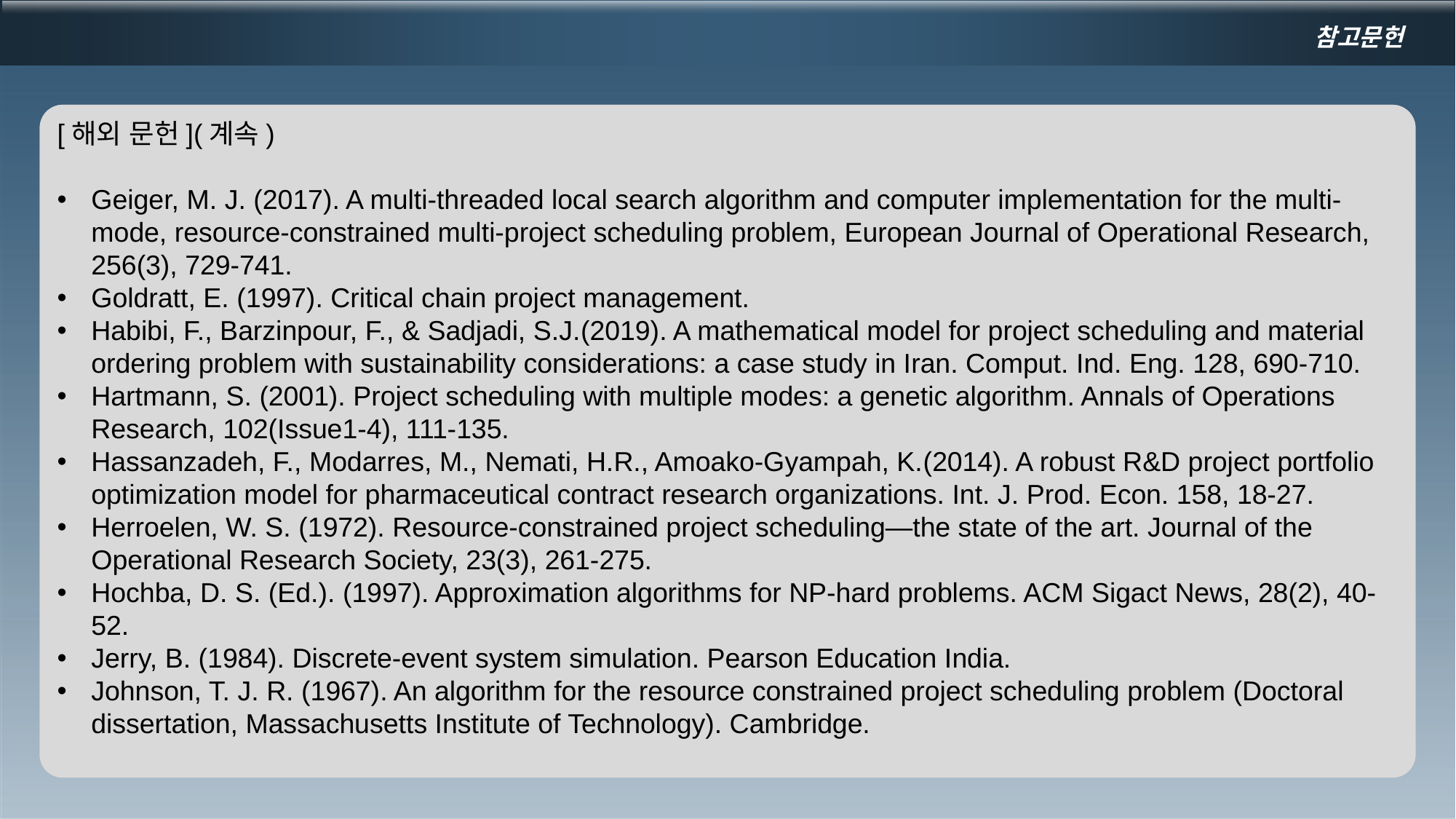

참고문헌
[해외 문헌](계속)

Geiger, M. J. (2017). A multi-threaded local search algorithm and computer implementation for the multi-mode, resource-constrained multi-project scheduling problem, European Journal of Operational Research, 256(3), 729-741.
Goldratt, E. (1997). Critical chain project management.
Habibi, F., Barzinpour, F., & Sadjadi, S.J.(2019). A mathematical model for project scheduling and material ordering problem with sustainability considerations: a case study in Iran. Comput. Ind. Eng. 128, 690-710.
Hartmann, S. (2001). Project scheduling with multiple modes: a genetic algorithm. Annals of Operations Research, 102(Issue1-4), 111-135.
Hassanzadeh, F., Modarres, M., Nemati, H.R., Amoako-Gyampah, K.(2014). A robust R&D project portfolio optimization model for pharmaceutical contract research organizations. Int. J. Prod. Econ. 158, 18-27.
Herroelen, W. S. (1972). Resource-constrained project scheduling—the state of the art. Journal of the Operational Research Society, 23(3), 261-275.
Hochba, D. S. (Ed.). (1997). Approximation algorithms for NP-hard problems. ACM Sigact News, 28(2), 40-52.
Jerry, B. (1984). Discrete-event system simulation. Pearson Education India.
Johnson, T. J. R. (1967). An algorithm for the resource constrained project scheduling problem (Doctoral dissertation, Massachusetts Institute of Technology). Cambridge.